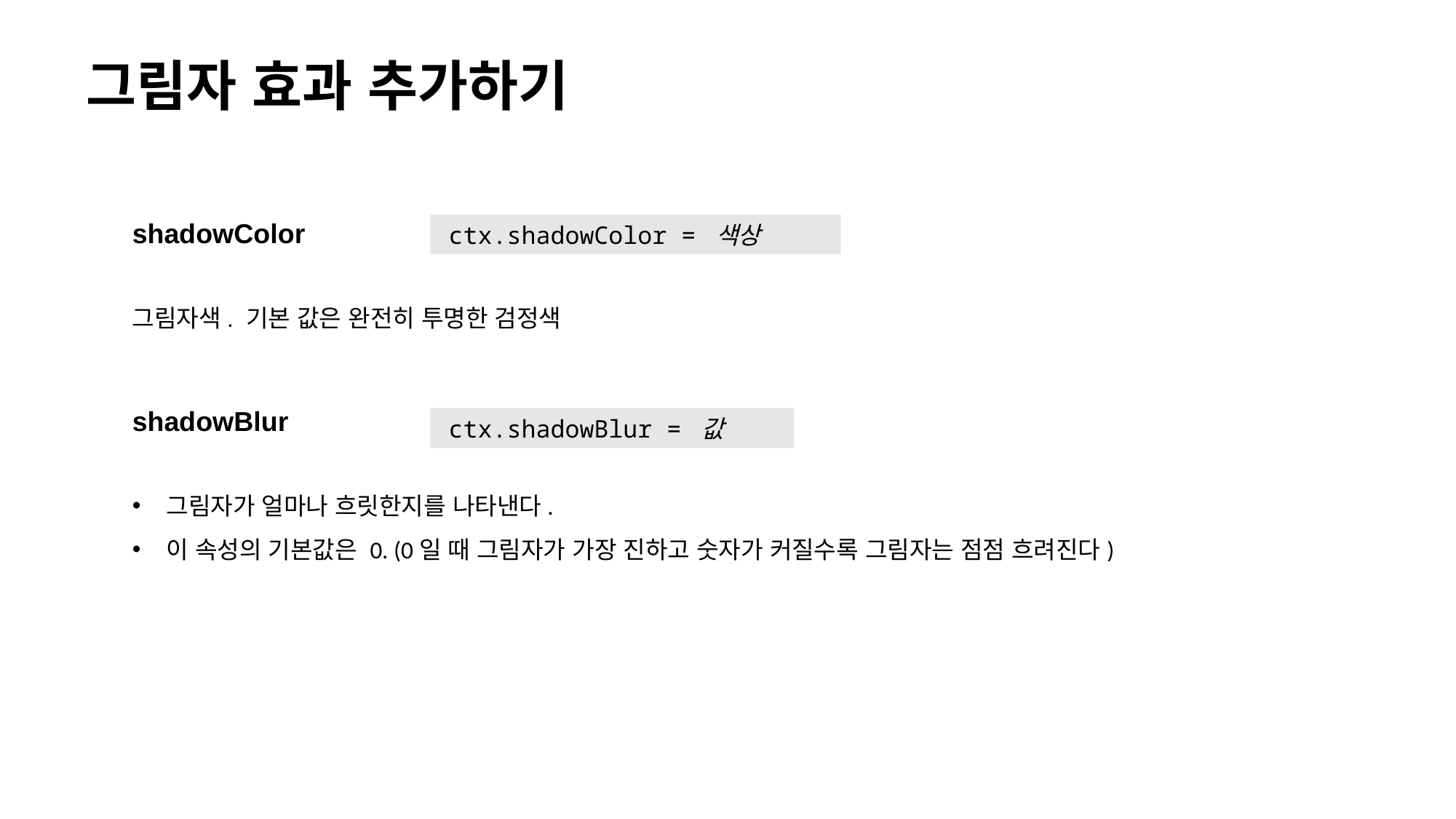

# 그림자 효과 추가하기
shadowColor
ctx.shadowColor = 색상
그림자색. 기본 값은 완전히 투명한 검정색
shadowBlur
ctx.shadowBlur = 값
그림자가 얼마나 흐릿한지를 나타낸다.
이 속성의 기본값은 0. (0일 때 그림자가 가장 진하고 숫자가 커질수록 그림자는 점점 흐려진다)